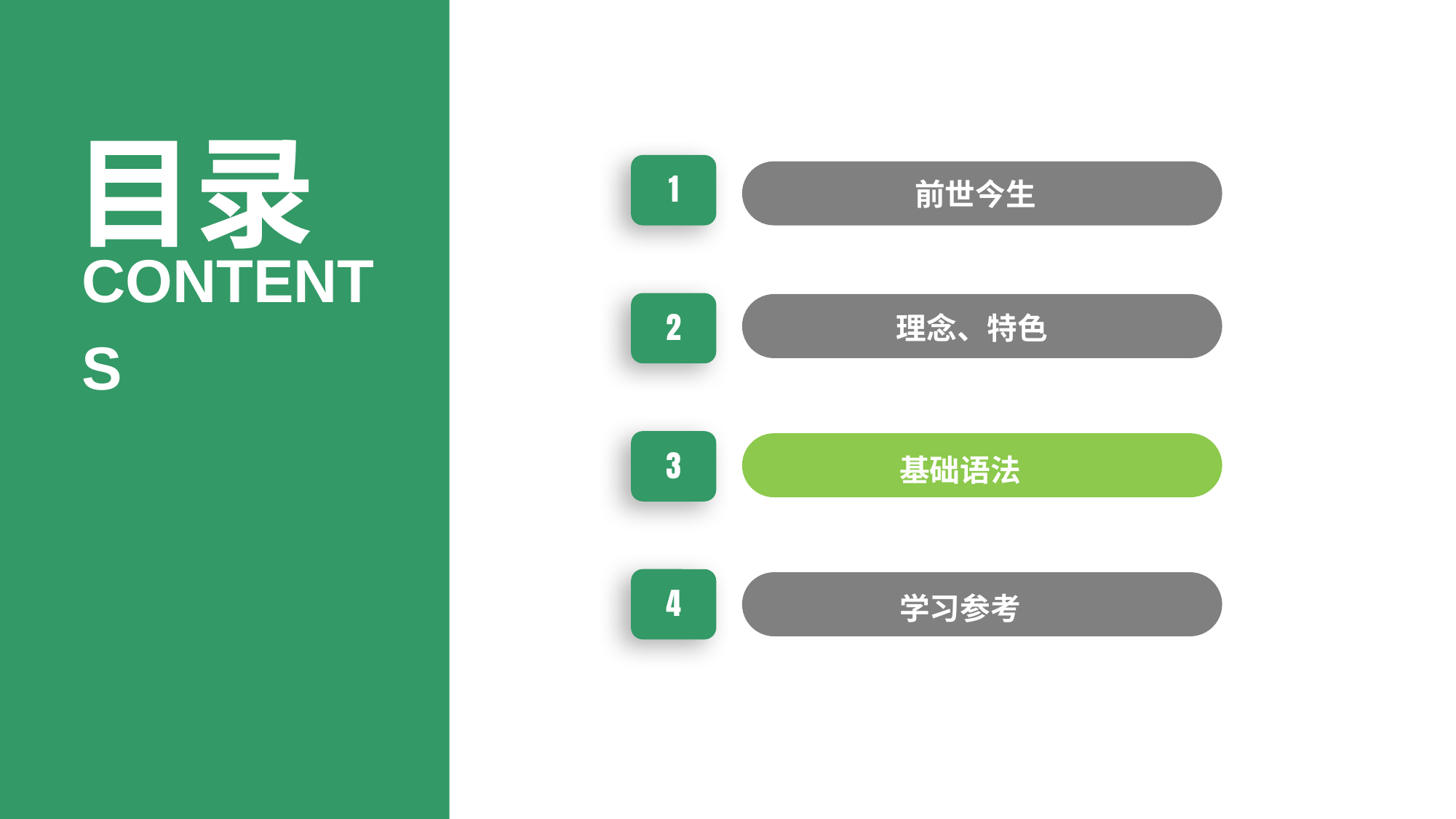

目录
1

前世今生
contents
2

理念、特色
3

      基础语法
4

      学习参考